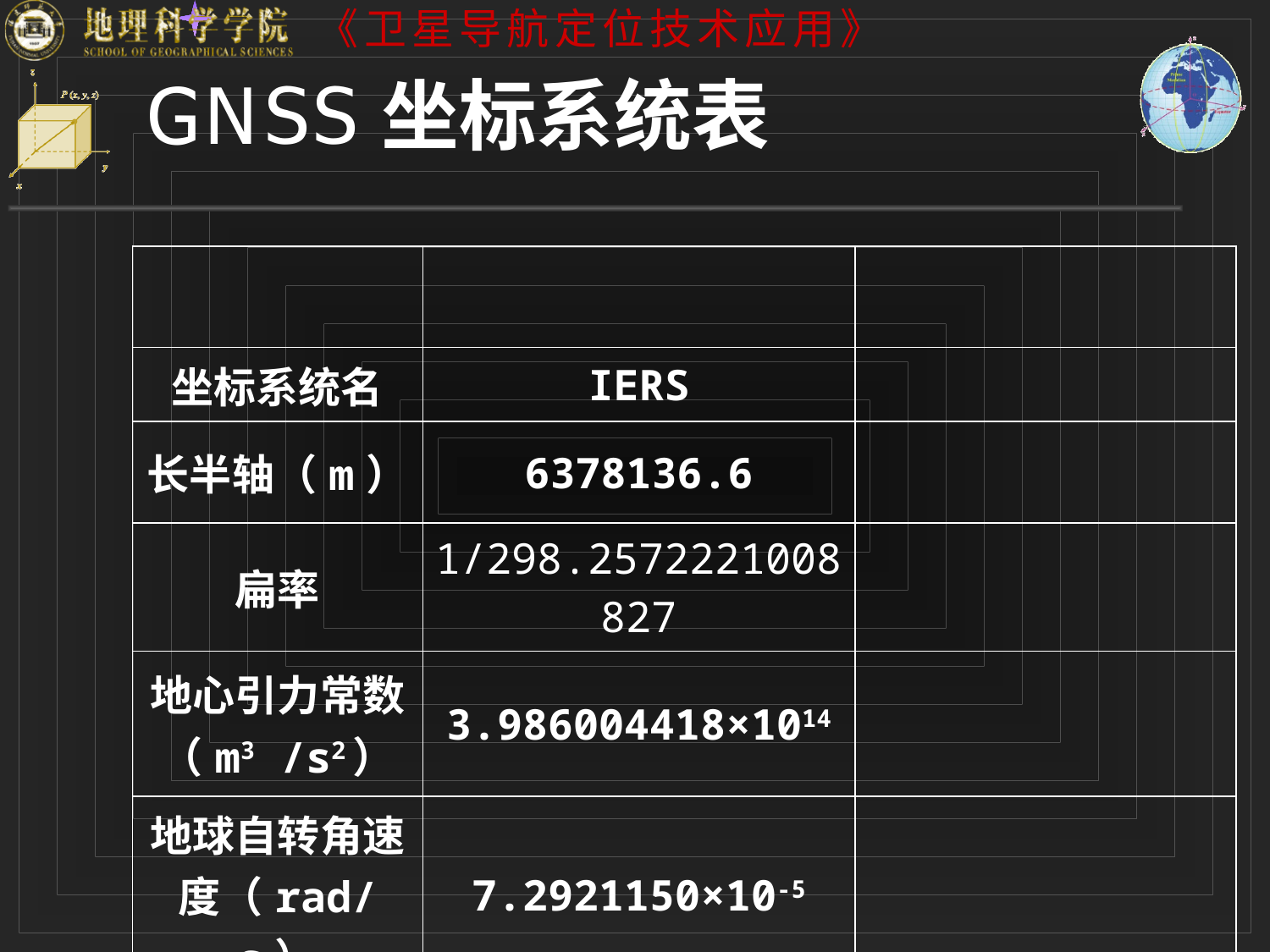

# GNSS坐标系统表
|  |  |  |
| --- | --- | --- |
| 坐标系统名 | IERS |  |
| 长半轴（m） | 6378136.6 |  |
| 扁率 | 1/298.2572221008827 |  |
| 地心引力常数 （m3 /s2） | 3.986004418×1014 |  |
| 地球自转角速度（rad/s） | 7.2921150×10-5 |  |